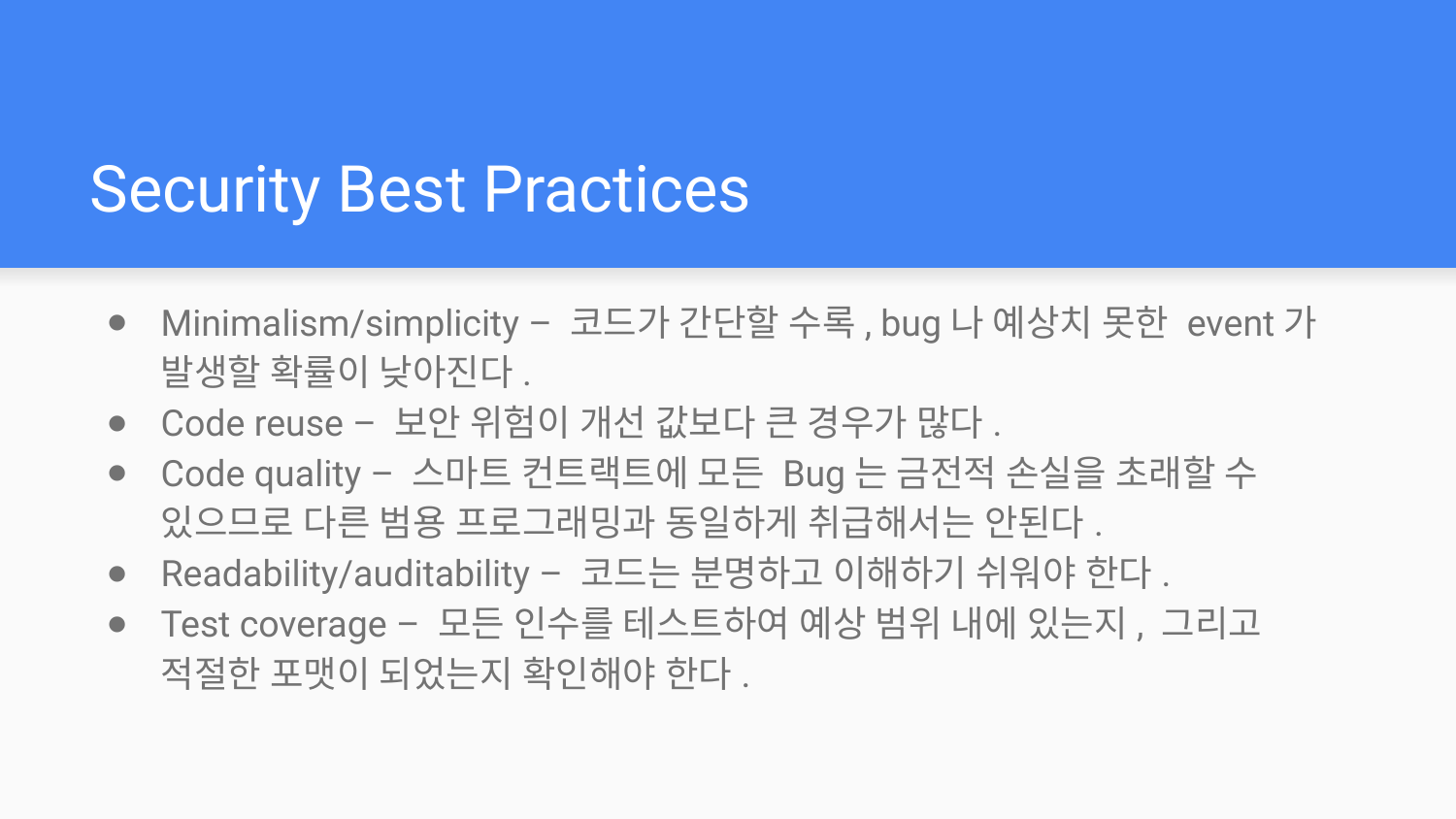

# Security Best Practices
Minimalism/simplicity – 코드가 간단할 수록, bug나 예상치 못한 event가 발생할 확률이 낮아진다.
Code reuse – 보안 위험이 개선 값보다 큰 경우가 많다.
Code quality – 스마트 컨트랙트에 모든 Bug는 금전적 손실을 초래할 수 있으므로 다른 범용 프로그래밍과 동일하게 취급해서는 안된다.
Readability/auditability – 코드는 분명하고 이해하기 쉬워야 한다.
Test coverage – 모든 인수를 테스트하여 예상 범위 내에 있는지, 그리고 적절한 포맷이 되었는지 확인해야 한다.